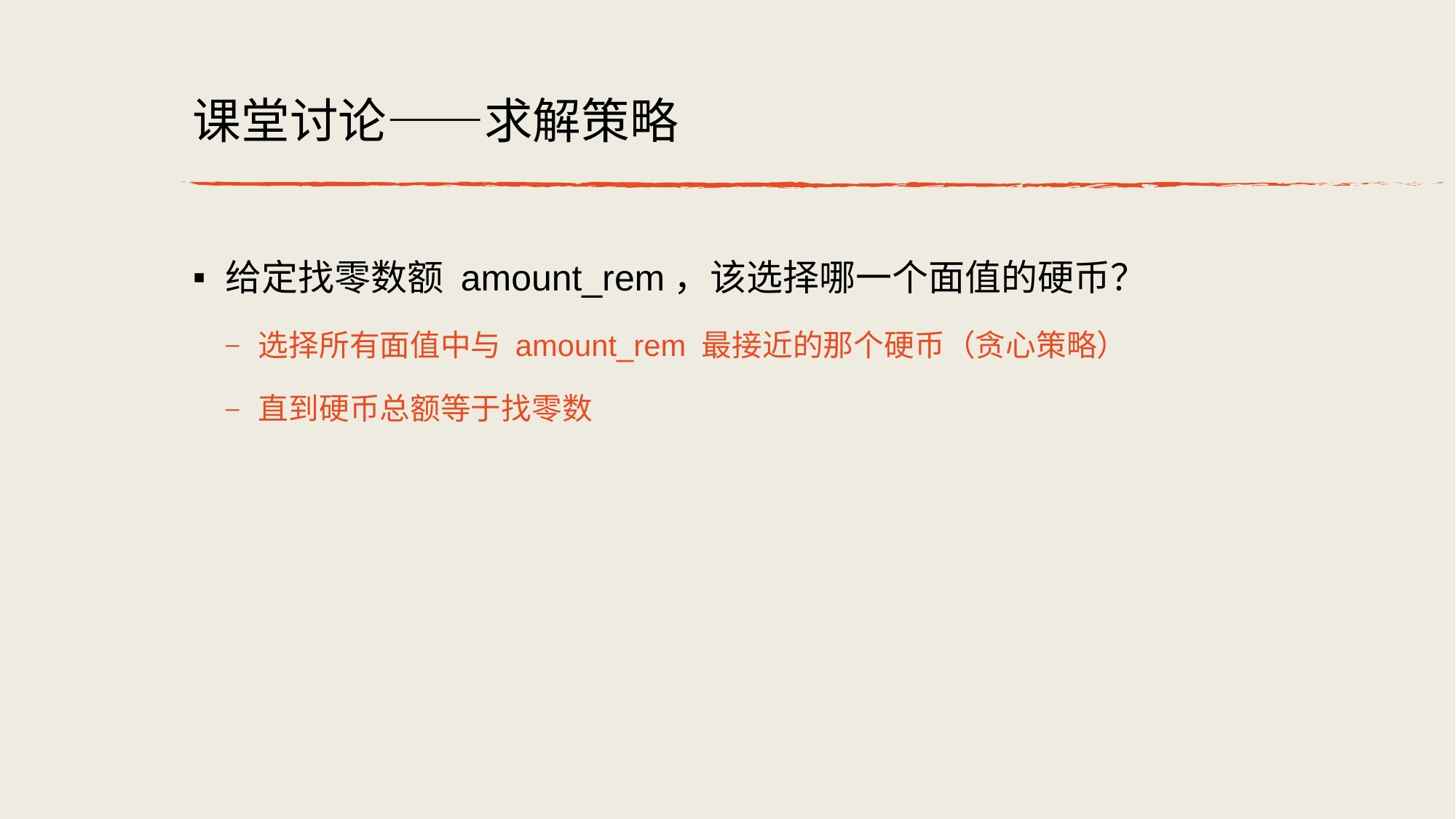

# 课堂讨论——求解策略
给定找零数额 amount_rem，该选择哪一个面值的硬币？
选择所有面值中与 amount_rem 最接近的那个硬币（贪心策略）
直到硬币总额等于找零数